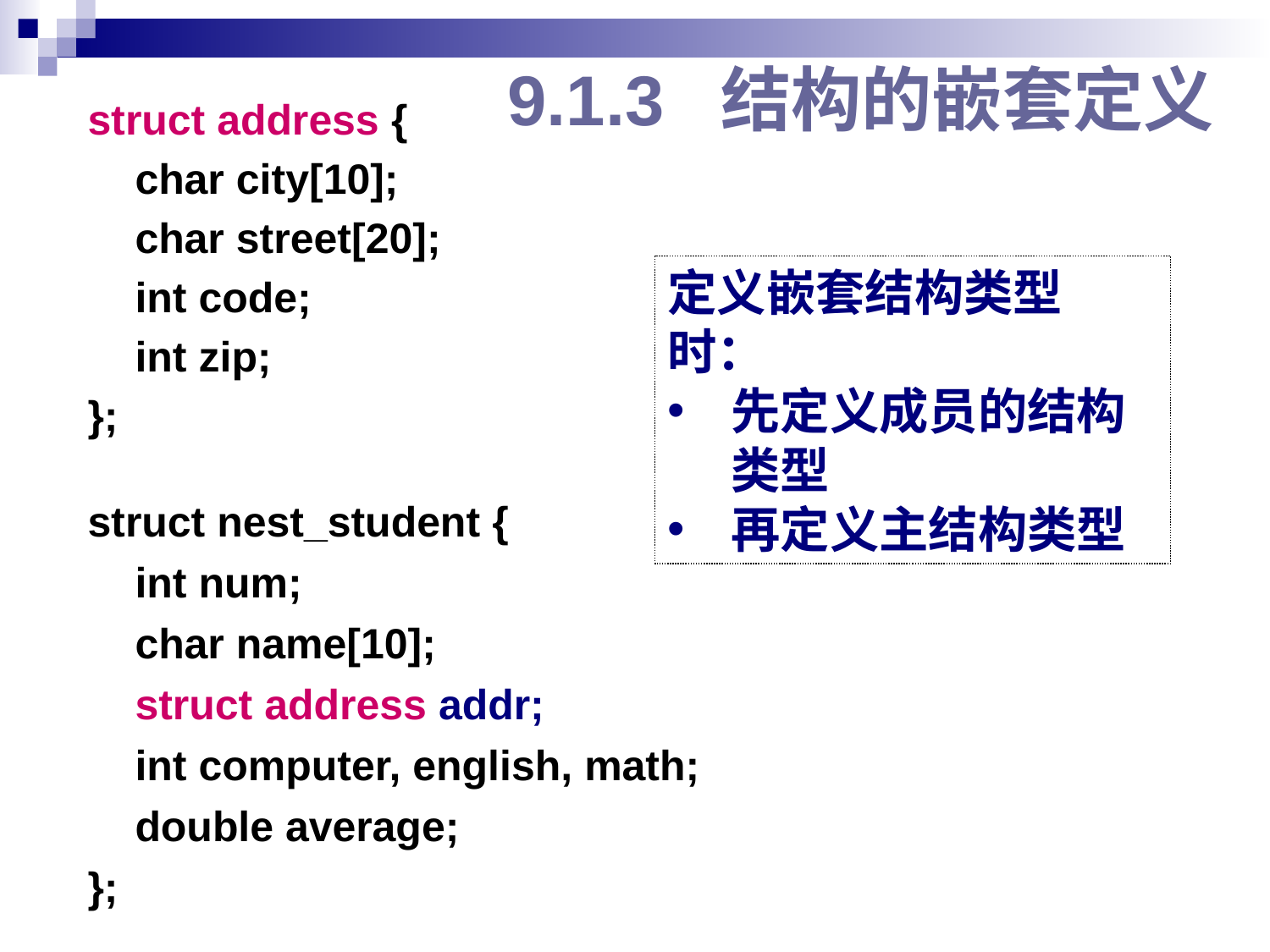

# 9.1.3  结构的嵌套定义
struct address {
    char city[10];
    char street[20];
    int code;
    int zip;
};
定义嵌套结构类型时：
先定义成员的结构类型
再定义主结构类型
struct nest_student {
    int num;
    char name[10];
    struct address addr;
    int computer, english, math;
    double average;
};